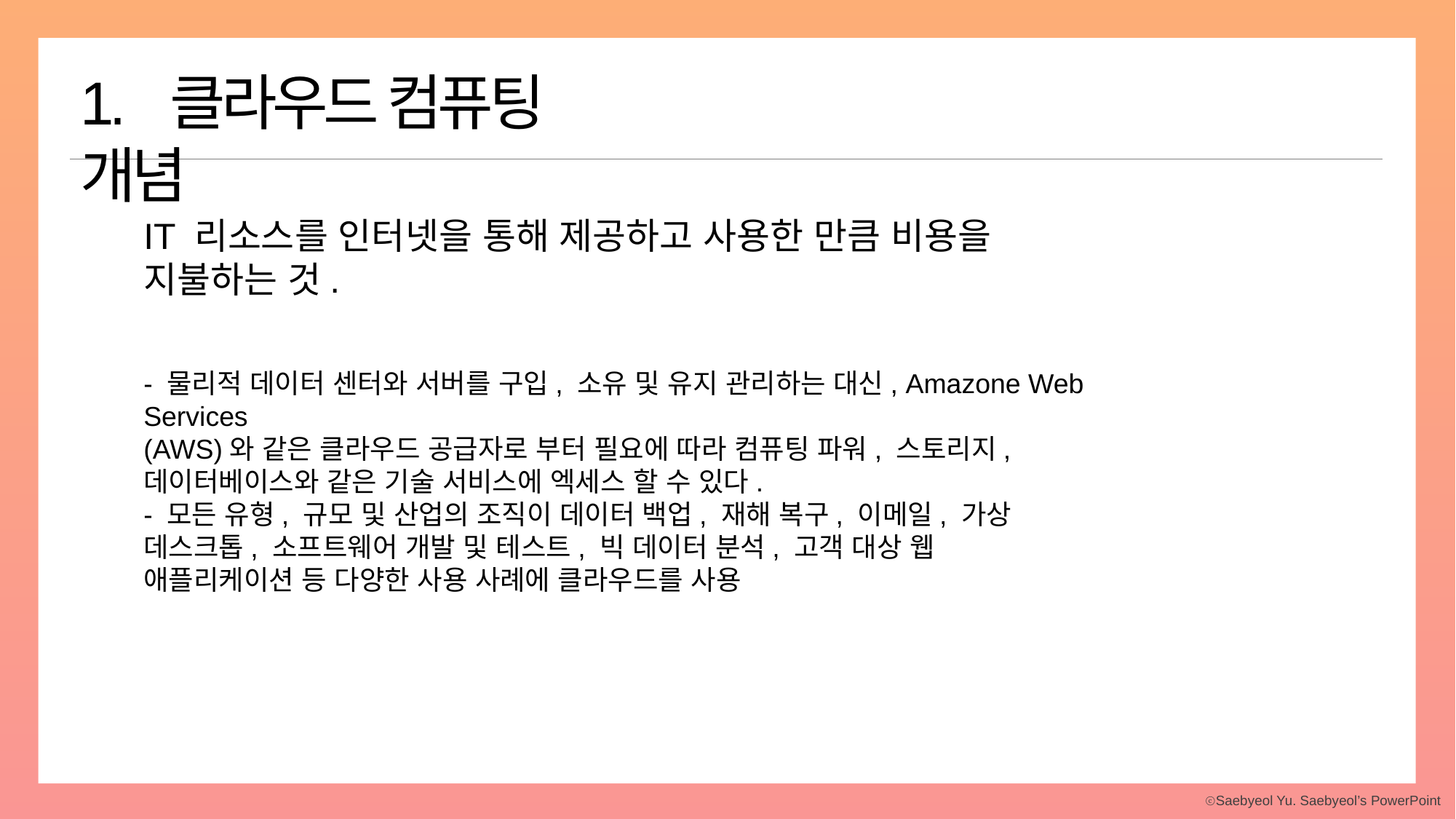

1.  클라우드 컴퓨팅 개념
IT 리소스를 인터넷을 통해 제공하고 사용한 만큼 비용을 지불하는 것.

- 물리적 데이터 센터와 서버를 구입, 소유 및 유지 관리하는 대신, Amazone Web Services
(AWS)와 같은 클라우드 공급자로 부터 필요에 따라 컴퓨팅 파워, 스토리지, 데이터베이스와 같은 기술 서비스에 엑세스 할 수 있다.

- 모든 유형, 규모 및 산업의 조직이 데이터 백업, 재해 복구, 이메일, 가상 데스크톱, 소프트웨어 개발 및 테스트, 빅 데이터 분석, 고객 대상 웹 애플리케이션 등 다양한 사용 사례에 클라우드를 사용